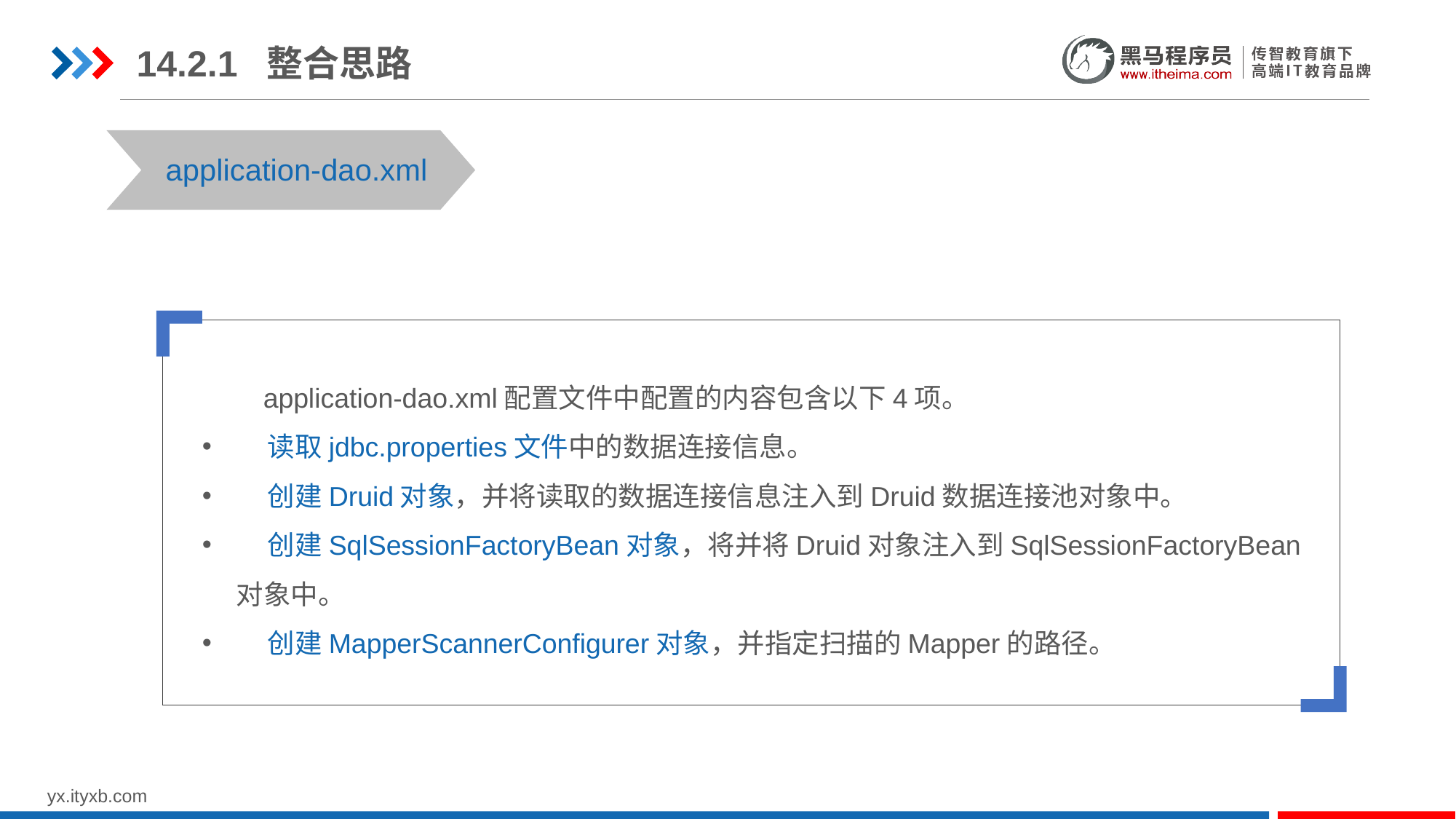

14.2.1  整合思路

application-dao.xml

        application-dao.xml配置文件中配置的内容包含以下4项。
    读取jdbc.properties文件中的数据连接信息。
    创建Druid对象，并将读取的数据连接信息注入到Druid数据连接池对象中。
    创建SqlSessionFactoryBean对象，将并将Druid对象注入到SqlSessionFactoryBean对象中。
    创建MapperScannerConfigurer对象，并指定扫描的Mapper的路径。